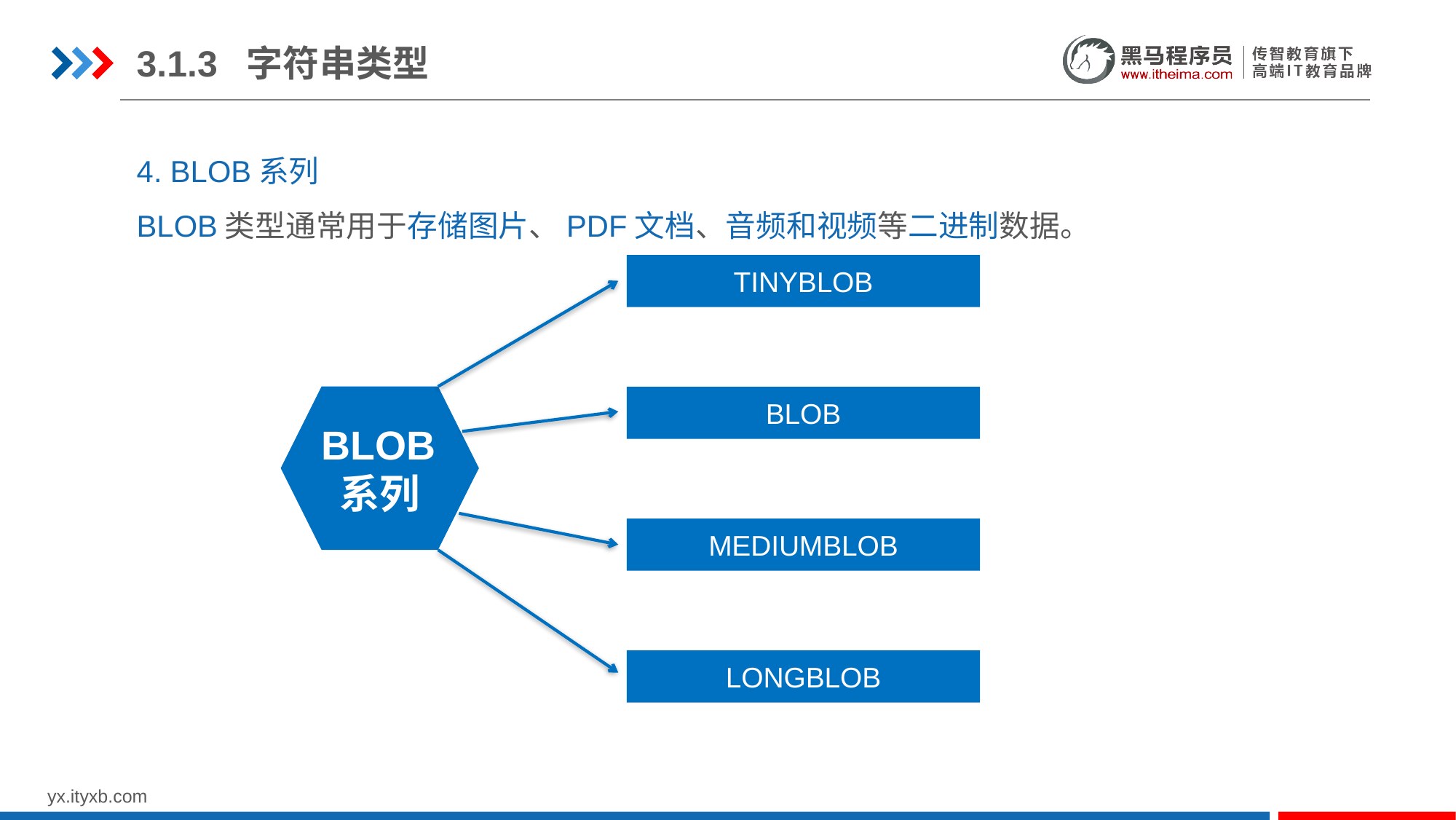

3.1.3  字符串类型
4. BLOB系列
BLOB类型通常用于存储图片、PDF文档、音频和视频等二进制数据。
TINYBLOB
BLOB系列
BLOB
MEDIUMBLOB
LONGBLOB